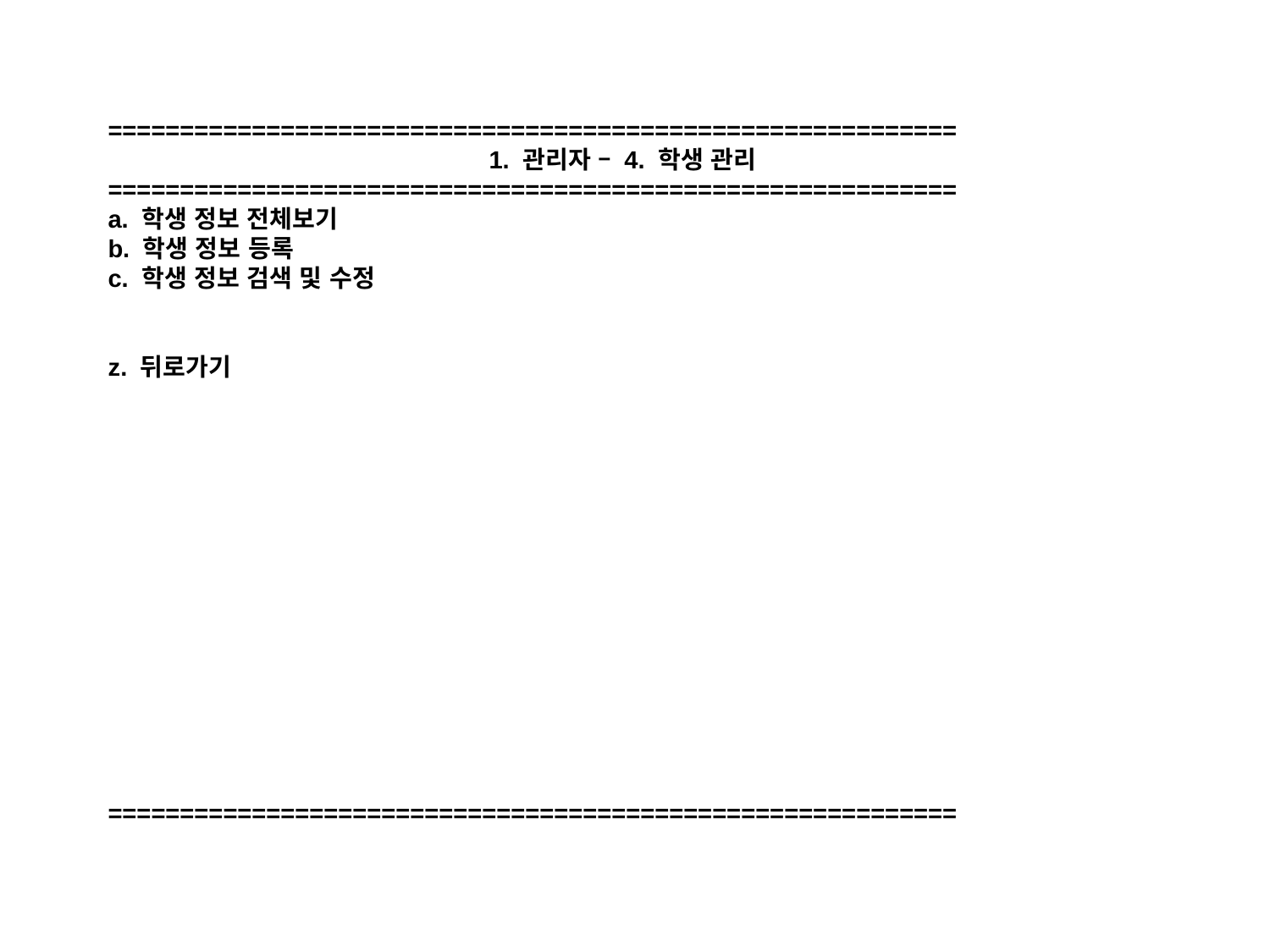

# =========================================================== 1. 관리자 – 4. 학생 관리=========================================================== a. 학생 정보 전체보기 b. 학생 정보 등록 c. 학생 정보 검색 및 수정 z. 뒤로가기 ===========================================================